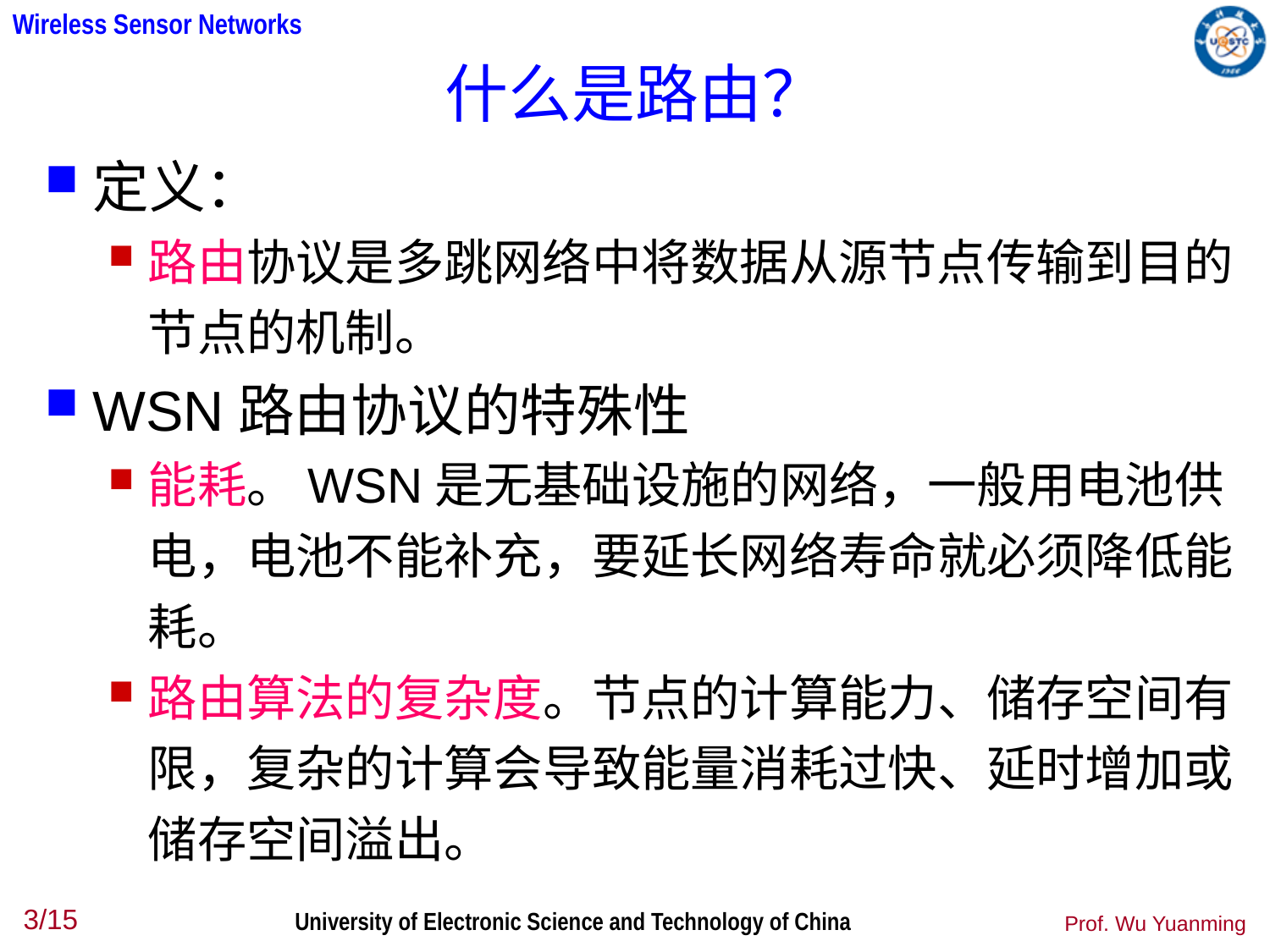

# 什么是路由？
定义：
路由协议是多跳网络中将数据从源节点传输到目的节点的机制。
WSN路由协议的特殊性
能耗。WSN是无基础设施的网络，一般用电池供电，电池不能补充，要延长网络寿命就必须降低能耗。
路由算法的复杂度。节点的计算能力、储存空间有限，复杂的计算会导致能量消耗过快、延时增加或储存空间溢出。
3/15
Prof. Wu Yuanming